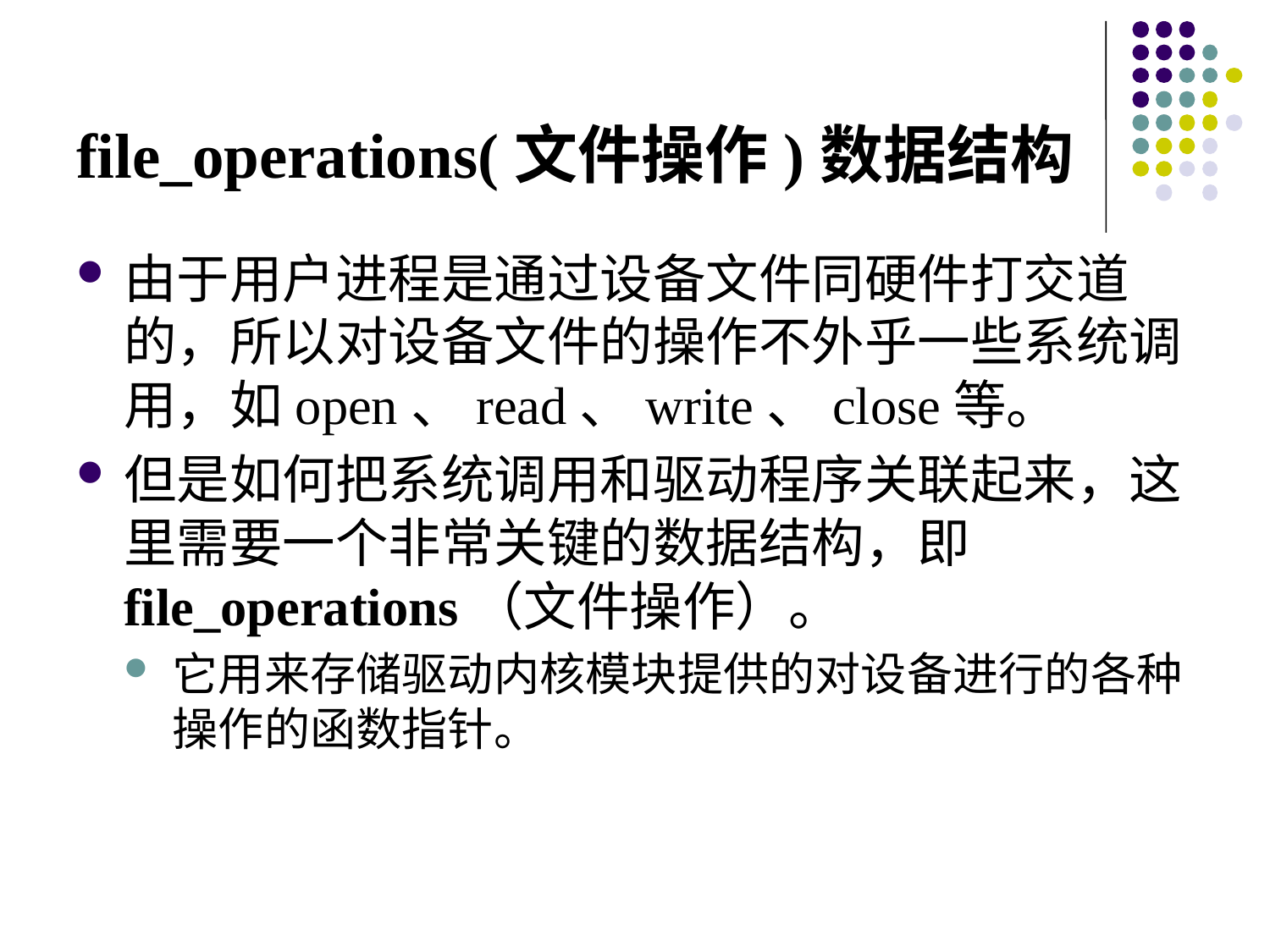

# file_operations(文件操作)数据结构
由于用户进程是通过设备文件同硬件打交道的，所以对设备文件的操作不外乎一些系统调用，如open、read、write、close等。
但是如何把系统调用和驱动程序关联起来，这里需要一个非常关键的数据结构，即file_operations（文件操作）。
它用来存储驱动内核模块提供的对设备进行的各种操作的函数指针。